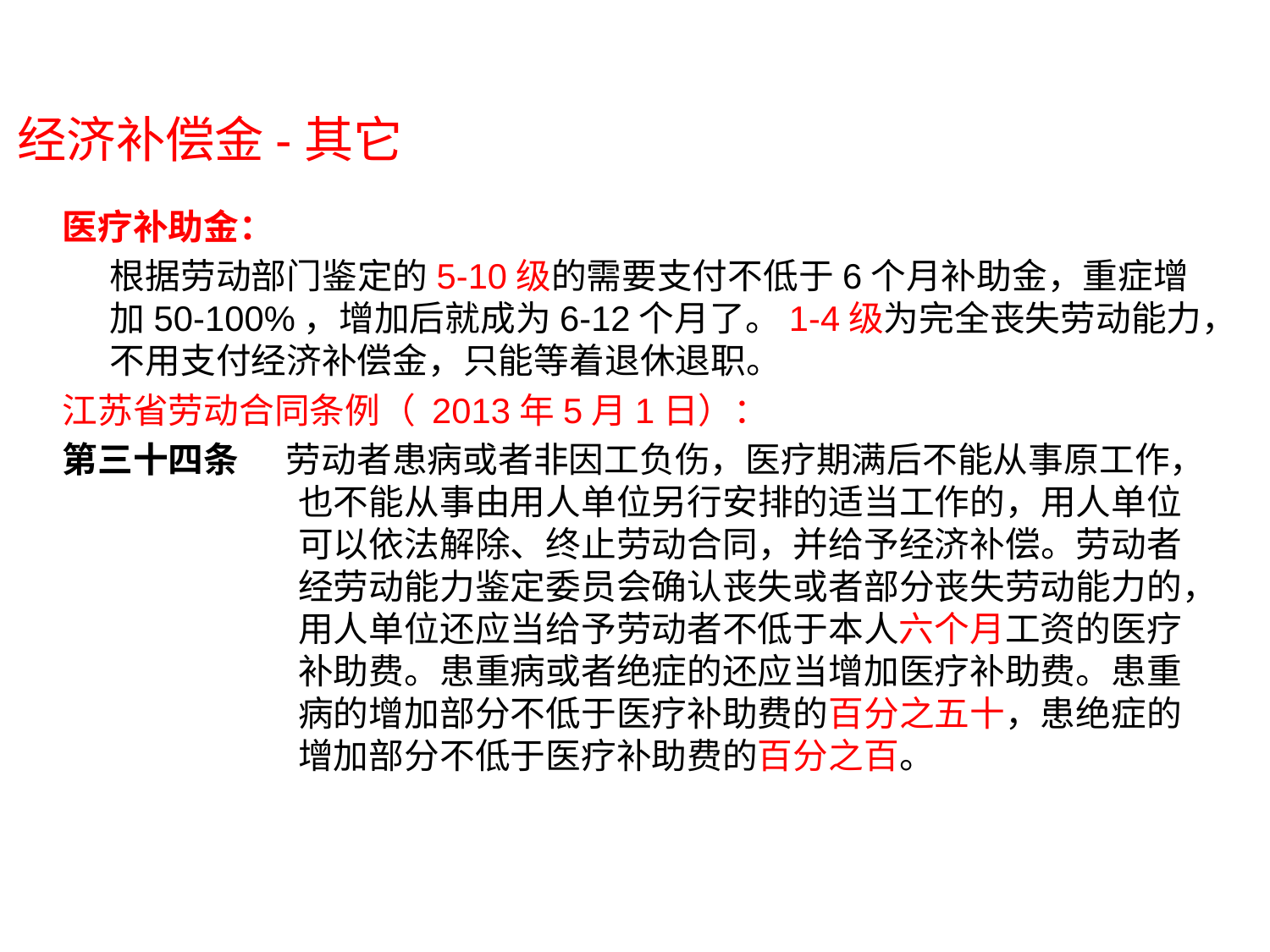

经济补偿金-其它
医疗补助金：
     根据劳动部门鉴定的5-10级的需要支付不低于6个月补助金，重症增加50-100%，增加后就成为6-12个月了。1-4级为完全丧失劳动能力，不用支付经济补偿金，只能等着退休退职。
江苏省劳动合同条例（ 2013年5月1日）：
第三十四条      劳动者患病或者非因工负伤，医疗期满后不能从事原工作，也不能从事由用人单位另行安排的适当工作的，用人单位可以依法解除、终止劳动合同，并给予经济补偿。劳动者经劳动能力鉴定委员会确认丧失或者部分丧失劳动能力的，用人单位还应当给予劳动者不低于本人六个月工资的医疗补助费。患重病或者绝症的还应当增加医疗补助费。患重病的增加部分不低于医疗补助费的百分之五十，患绝症的增加部分不低于医疗补助费的百分之百。